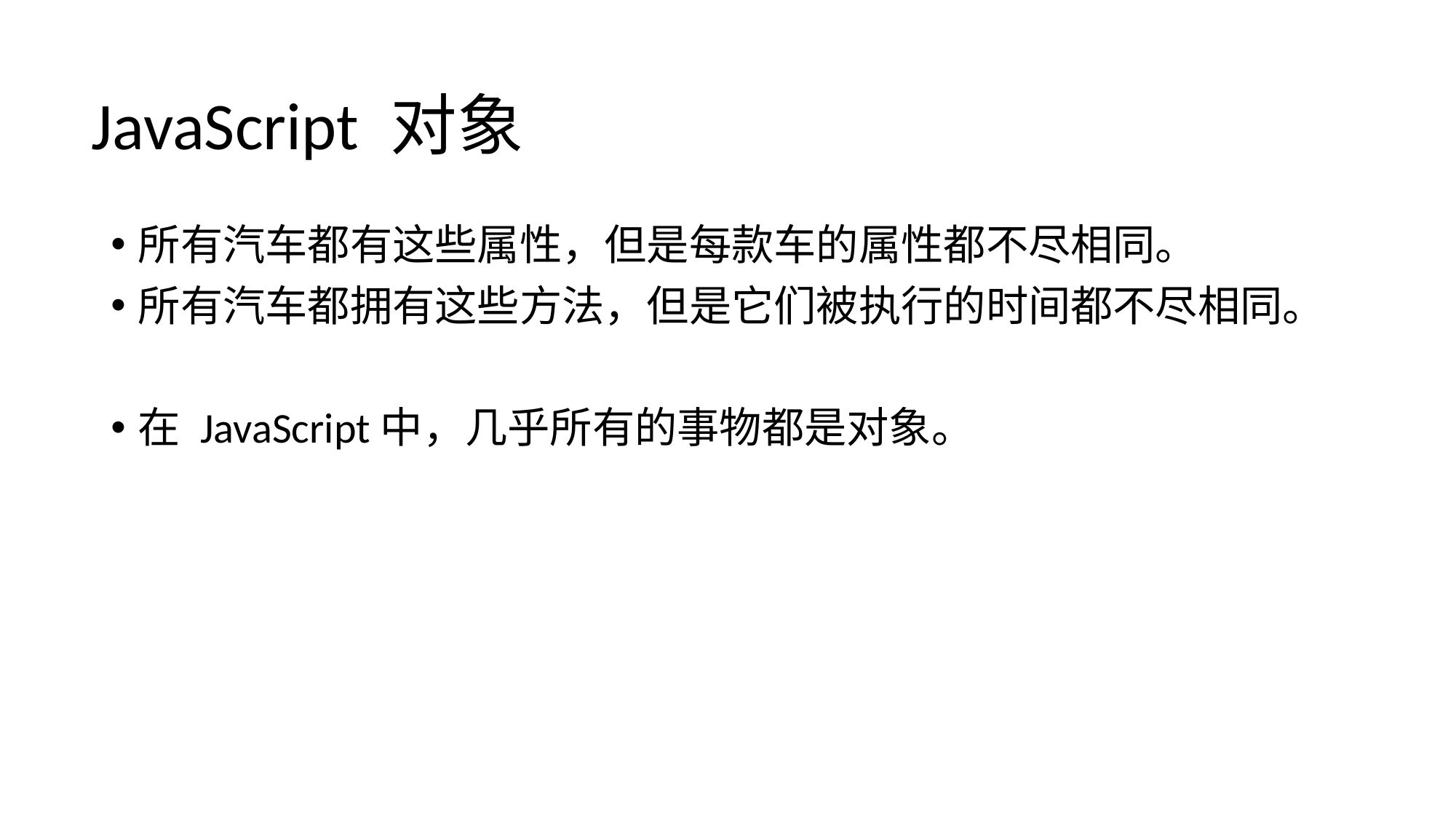

# JavaScript 对象
所有汽车都有这些属性，但是每款车的属性都不尽相同。
所有汽车都拥有这些方法，但是它们被执行的时间都不尽相同。

在 JavaScript中，几乎所有的事物都是对象。